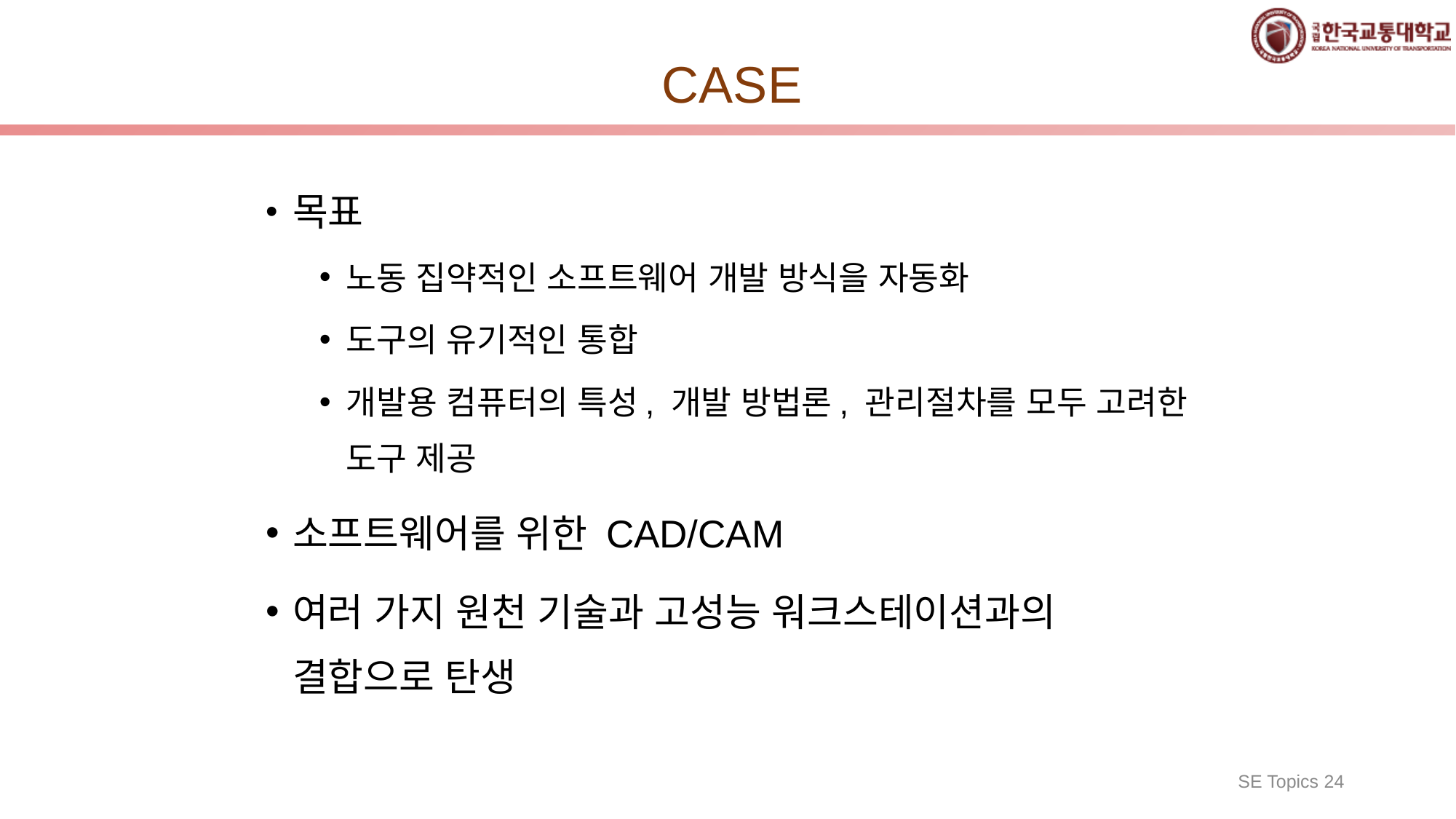

# CASE
목표
노동 집약적인 소프트웨어 개발 방식을 자동화
도구의 유기적인 통합
개발용 컴퓨터의 특성, 개발 방법론, 관리절차를 모두 고려한 도구 제공
소프트웨어를 위한 CAD/CAM
여러 가지 원천 기술과 고성능 워크스테이션과의 결합으로 탄생
SE Topics 24